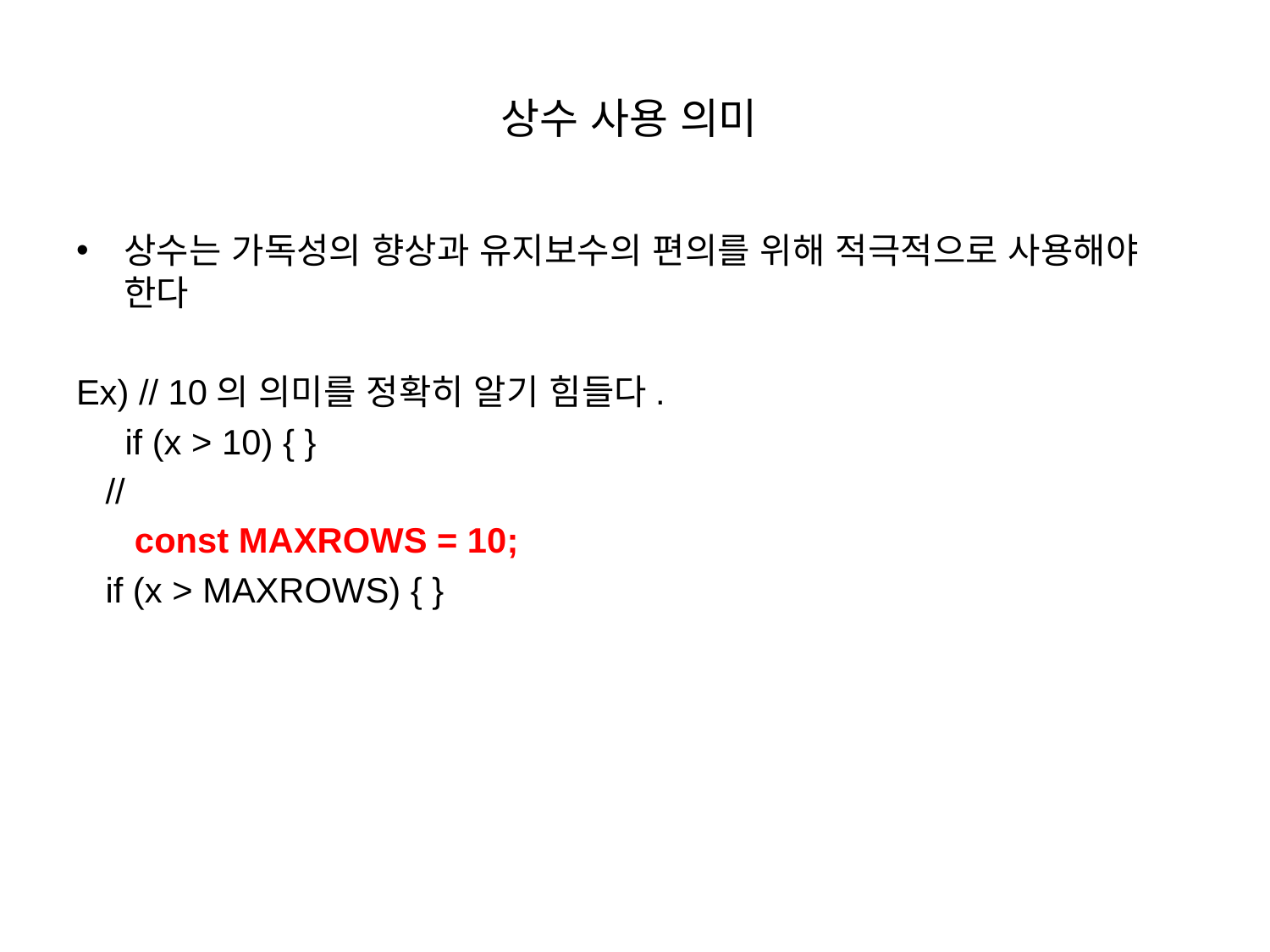

# 상수 사용 의미
상수는 가독성의 향상과 유지보수의 편의를 위해 적극적으로 사용해야 한다

Ex) // 10의 의미를 정확히 알기 힘들다.
     if (x > 10) { }
   //
      const MAXROWS = 10;
   if (x > MAXROWS) { }